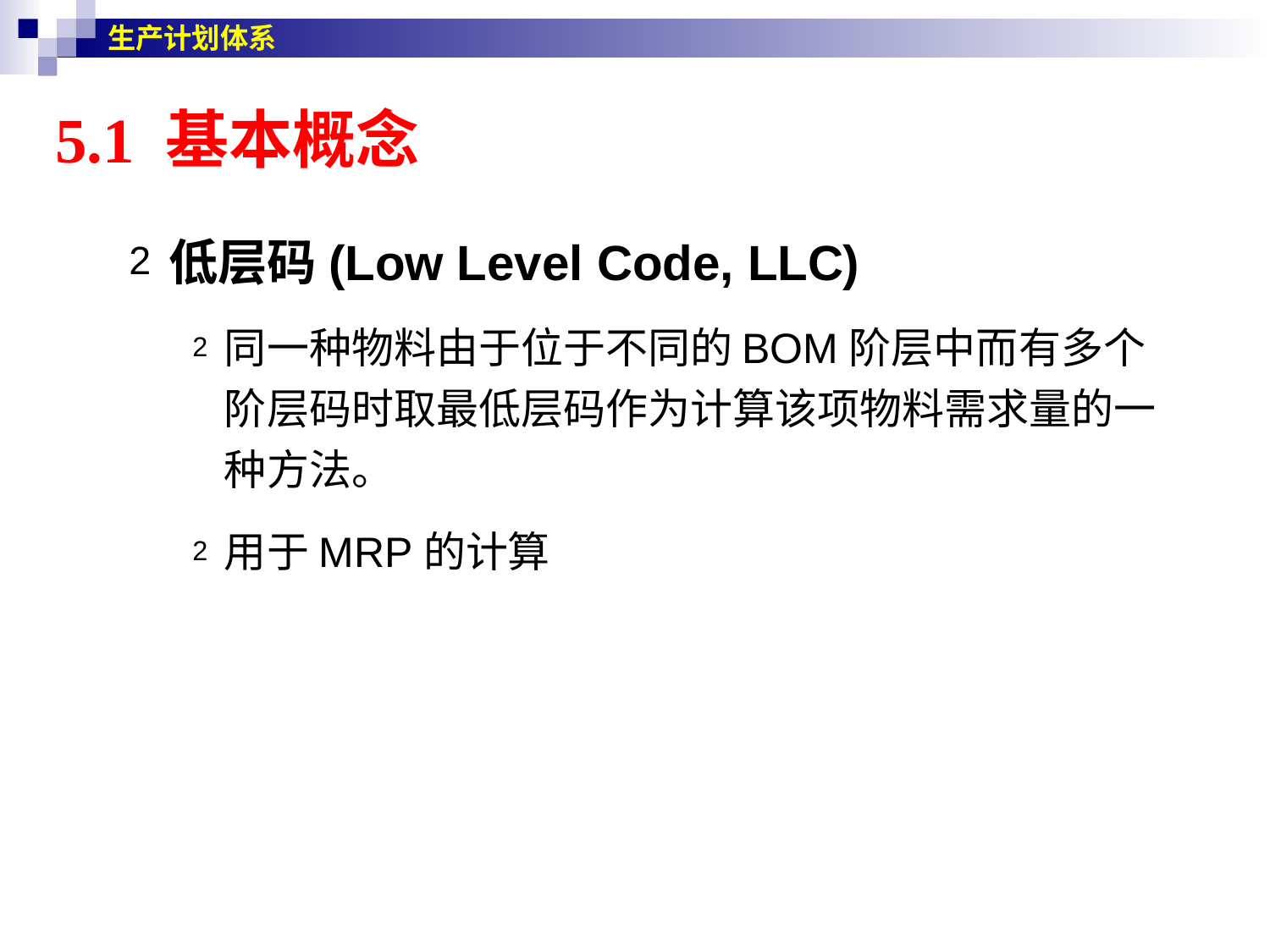

生产计划体系
5.1 基本概念
低层码(Low Level Code, LLC)
同一种物料由于位于不同的BOM阶层中而有多个阶层码时取最低层码作为计算该项物料需求量的一种方法。
用于MRP的计算